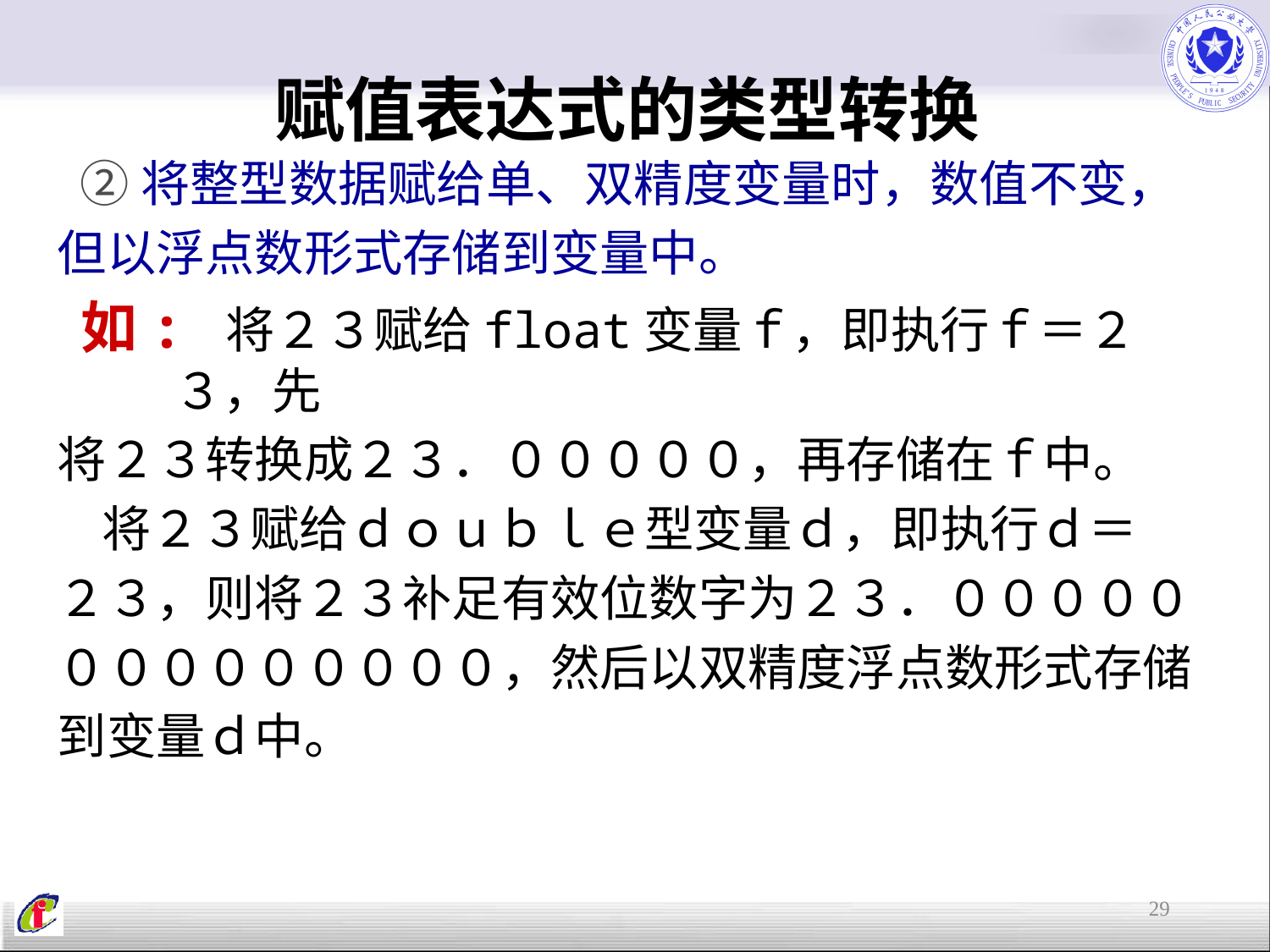

# 赋值表达式的类型转换
  ②将整型数据赋给单、双精度变量时，数值不变，
但以浮点数形式存储到变量中。
 如: 将２３赋给float变量ｆ，即执行ｆ＝２３，先
将２３转换成２３．０００００，再存储在ｆ中。
   将２３赋给ｄｏｕｂｌｅ型变量ｄ，即执行ｄ＝
２３，则将２３补足有效位数字为２３．０００００
０００００００００，然后以双精度浮点数形式存储
到变量ｄ中。
29